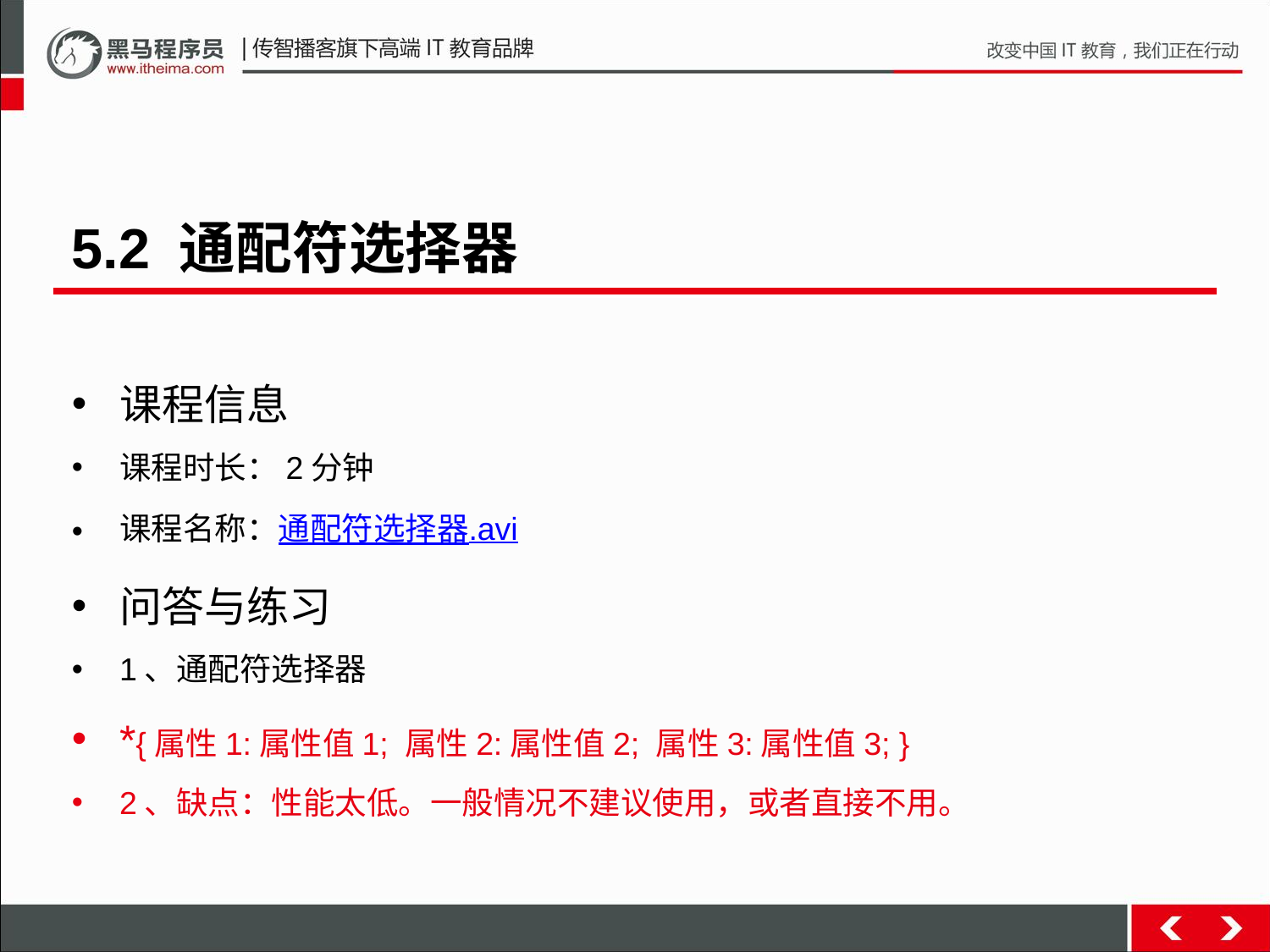

5.2 通配符选择器
课程信息
课程时长：2分钟
课程名称：通配符选择器.avi
问答与练习
1、通配符选择器
*{属性1:属性值1; 属性2:属性值2; 属性3:属性值3; }
2、缺点：性能太低。一般情况不建议使用，或者直接不用。